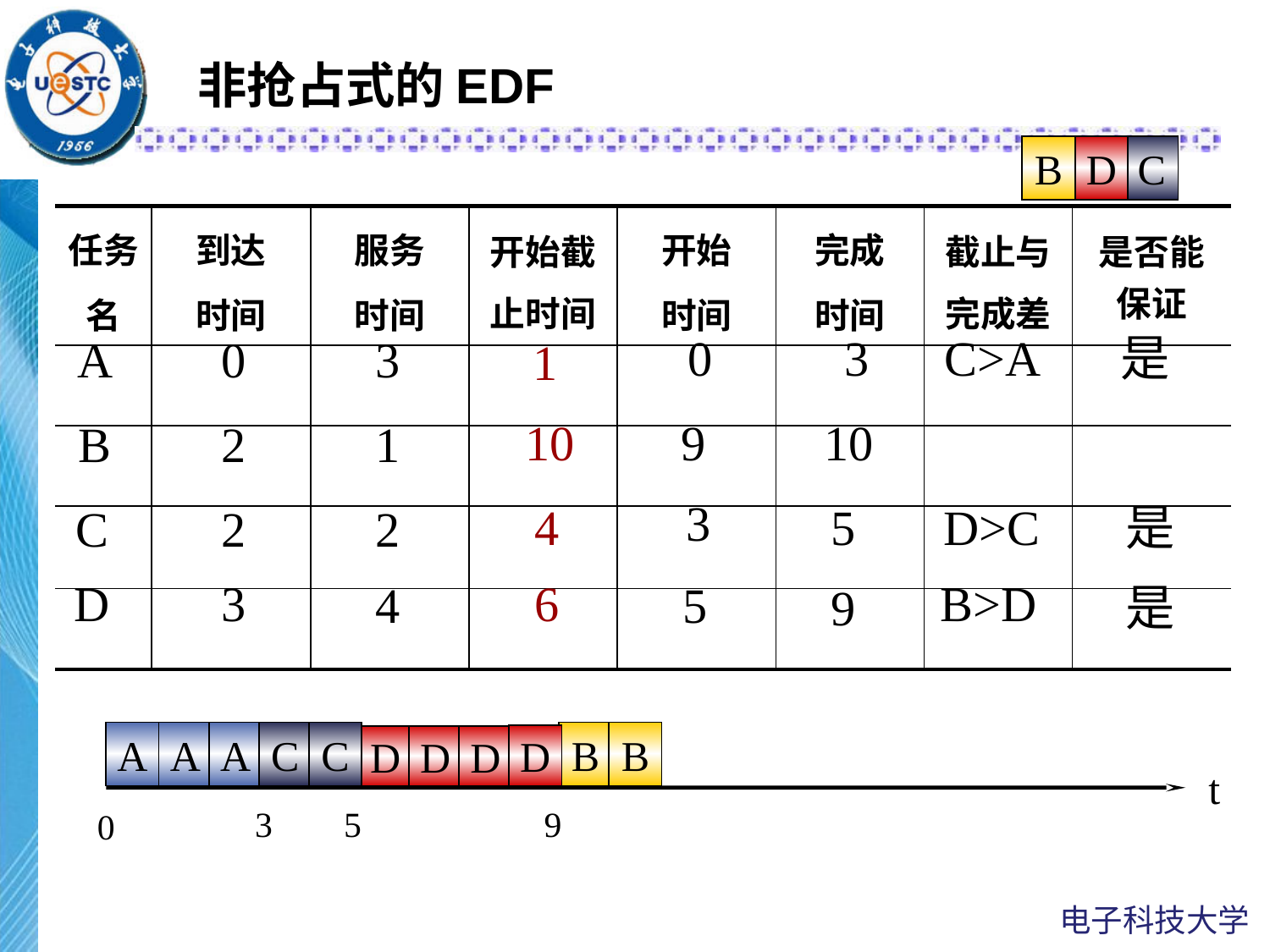

# 非抢占式的EDF
B
B
D
C
| 任务 名 | 到达 时间 | 服务 时间 | 开始截止时间 | 开始 时间 | 完成 时间 | 截止与完成差 | 是否能保证 |
| --- | --- | --- | --- | --- | --- | --- | --- |
|  |  |  |  |  |  |  |  |
|  |  |  |  |  |  |  |  |
|  |  |  |  |  |  |  |  |
|  |  |  |  |  |  |  |  |
0
3
C>A
是
A
0
3
1
10
9
10
B
2
1
3
4
5
D>C
是
C
2
2
D
3
6
B>D
4
5
9
是
A
A
A
C
C
B
B
D
D
D
D
t

3
5
9
0